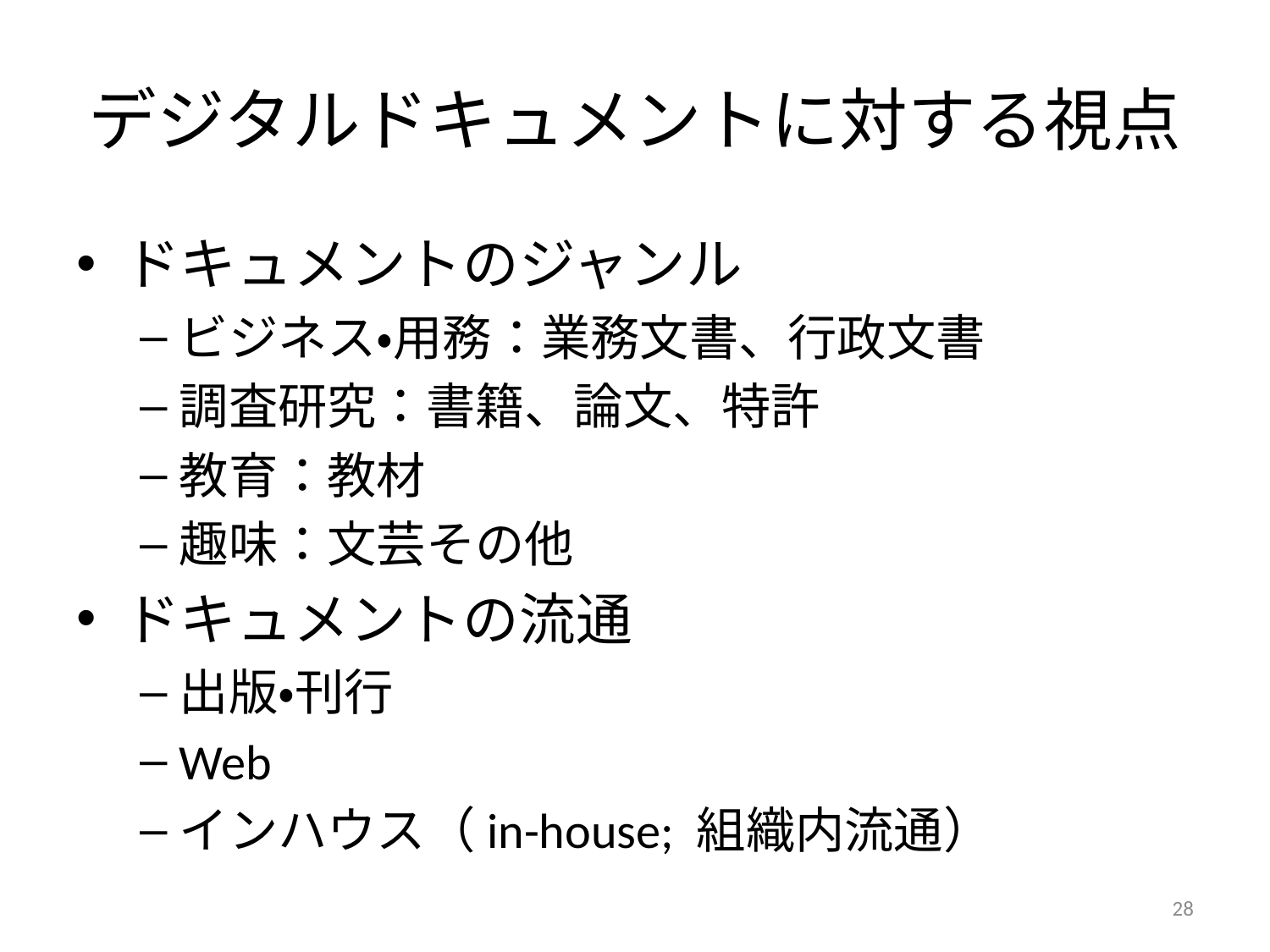

# デジタルドキュメントに対する視点
ドキュメントのジャンル
ビジネス・用務：業務文書、行政文書
調査研究：書籍、論文、特許
教育：教材
趣味：文芸その他
ドキュメントの流通
出版・刊行
Web
インハウス（in-house; 組織内流通）
28